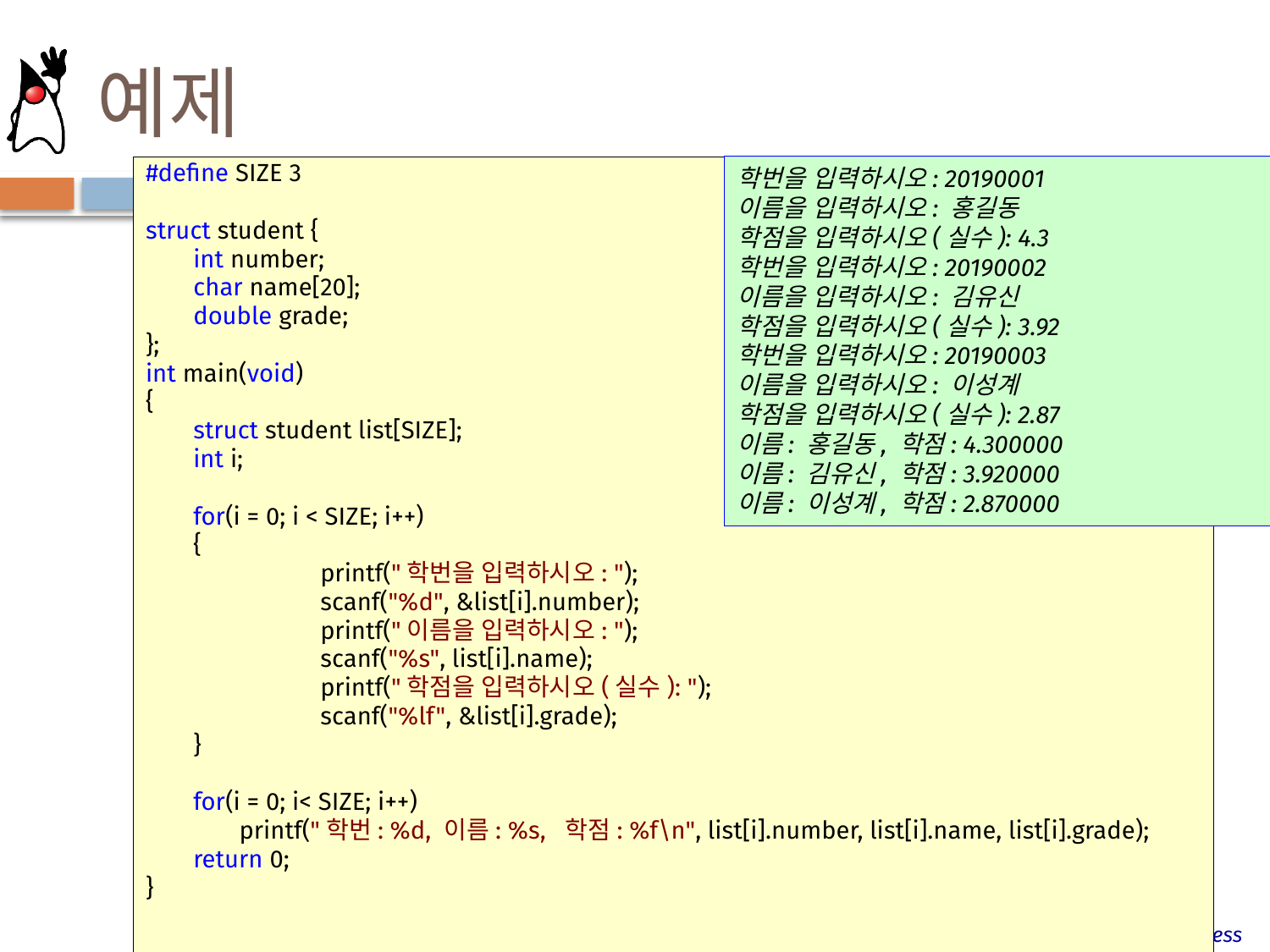

# 예제
학번을 입력하시오: 20190001
이름을 입력하시오: 홍길동
학점을 입력하시오(실수): 4.3
학번을 입력하시오: 20190002
이름을 입력하시오: 김유신
학점을 입력하시오(실수): 3.92
학번을 입력하시오: 20190003
이름을 입력하시오: 이성계
학점을 입력하시오(실수): 2.87
이름: 홍길동, 학점: 4.300000
이름: 김유신, 학점: 3.920000
이름: 이성계, 학점: 2.870000
#define SIZE 3

struct student {
	int number;
	char name[20];
	double grade;
};
int main(void)
{
	struct student list[SIZE];
	int i;

	for(i = 0; i < SIZE; i++)
	{
		printf("학번을 입력하시오: ");
		scanf("%d", &list[i].number);
		printf("이름을 입력하시오: ");
		scanf("%s", list[i].name);
		printf("학점을 입력하시오(실수): ");
		scanf("%lf", &list[i].grade);
	}

	for(i = 0; i< SIZE; i++)
	       printf("학번: %d, 이름: %s,  학점: %f\n", list[i].number, list[i].name, list[i].grade);
	return 0;
}